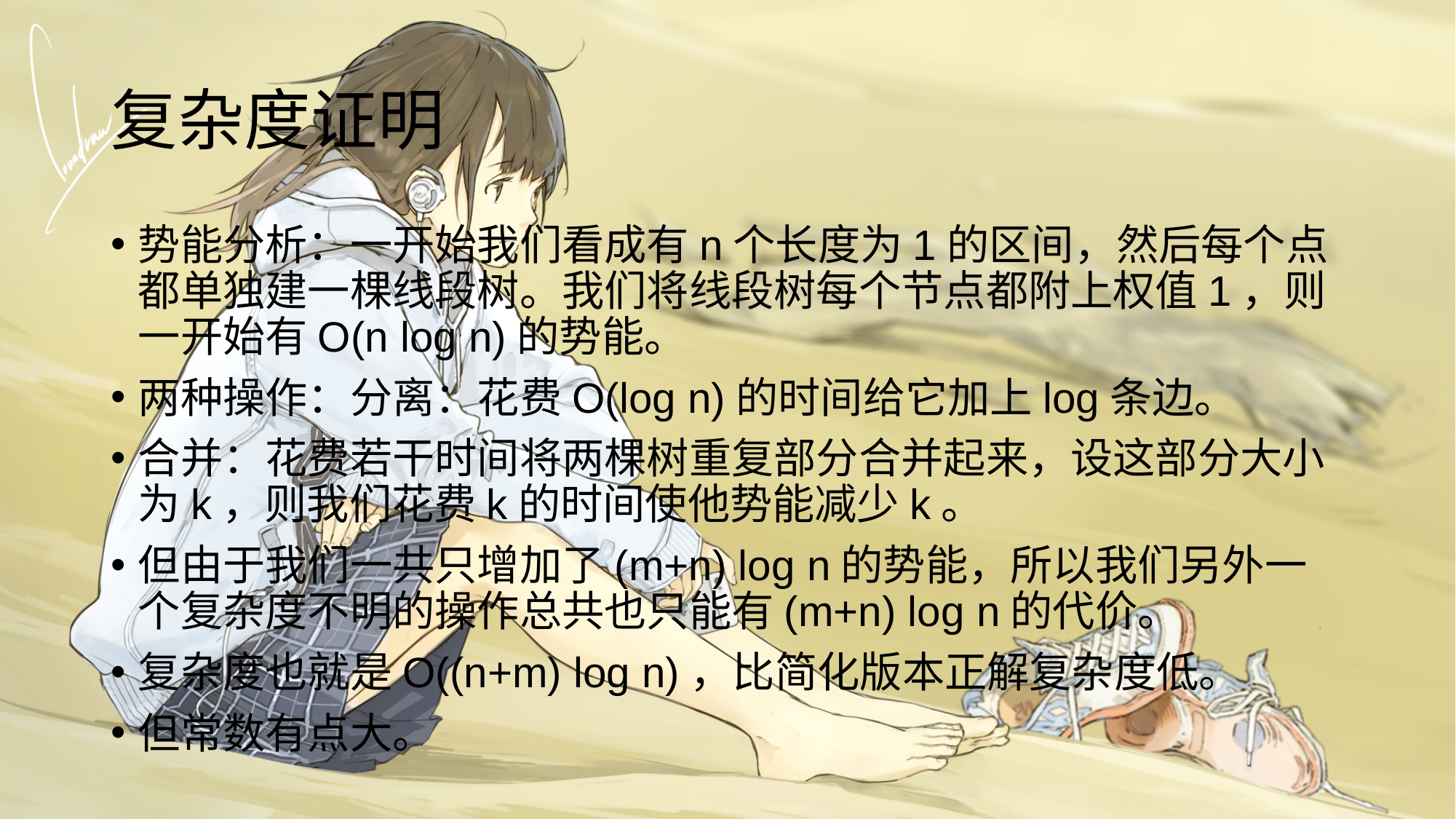

# 复杂度证明
势能分析：一开始我们看成有n个长度为1的区间，然后每个点都单独建一棵线段树。我们将线段树每个节点都附上权值1，则一开始有O(n log n)的势能。
两种操作：分离：花费O(log n)的时间给它加上log条边。
合并：花费若干时间将两棵树重复部分合并起来，设这部分大小为k，则我们花费k的时间使他势能减少k。
但由于我们一共只增加了(m+n) log n的势能，所以我们另外一个复杂度不明的操作总共也只能有(m+n) log n的代价。
复杂度也就是O((n+m) log n)，比简化版本正解复杂度低。
但常数有点大。